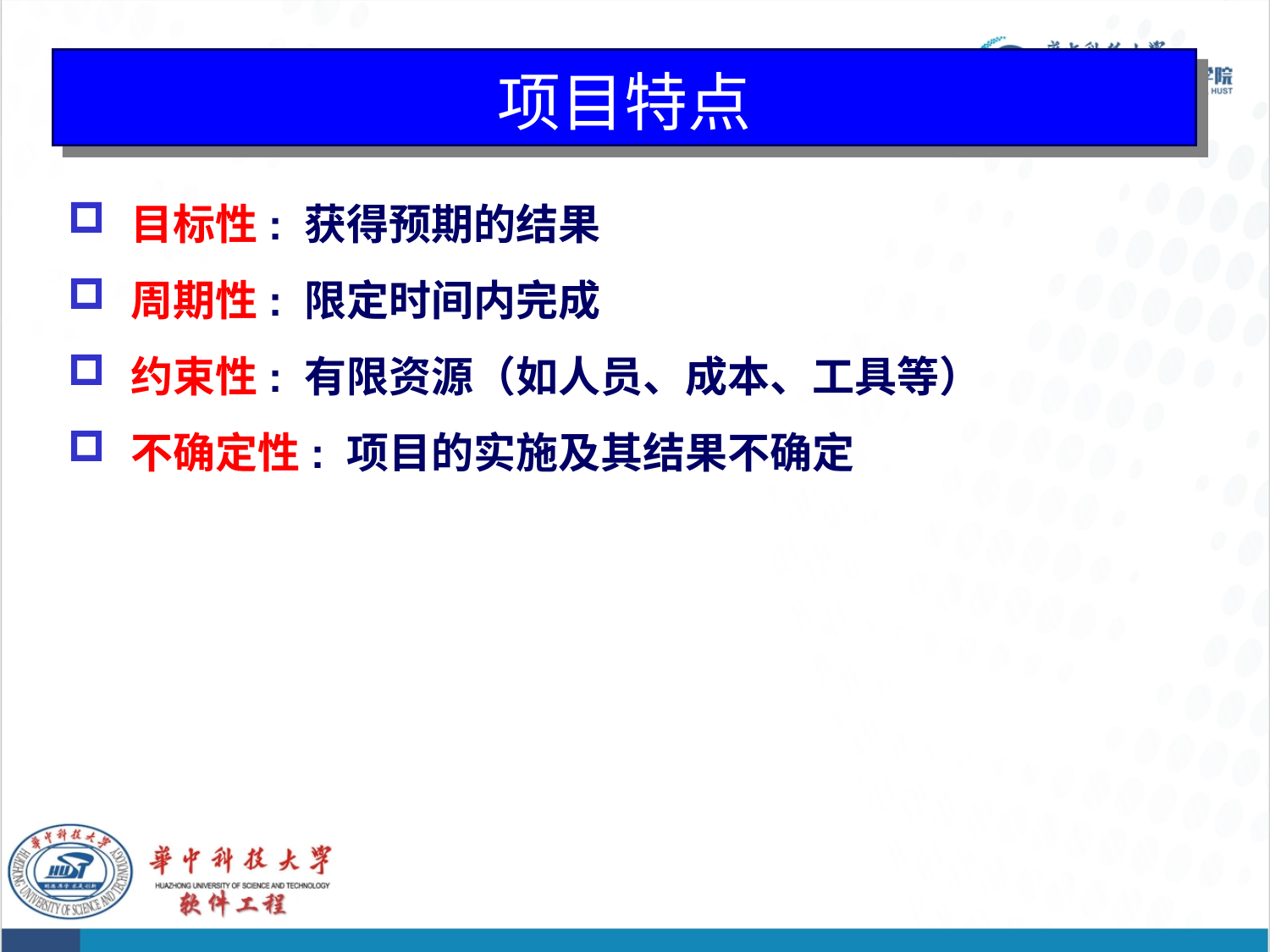

# 项目特点
目标性: 获得预期的结果
周期性: 限定时间内完成
约束性: 有限资源（如人员、成本、工具等）
不确定性: 项目的实施及其结果不确定